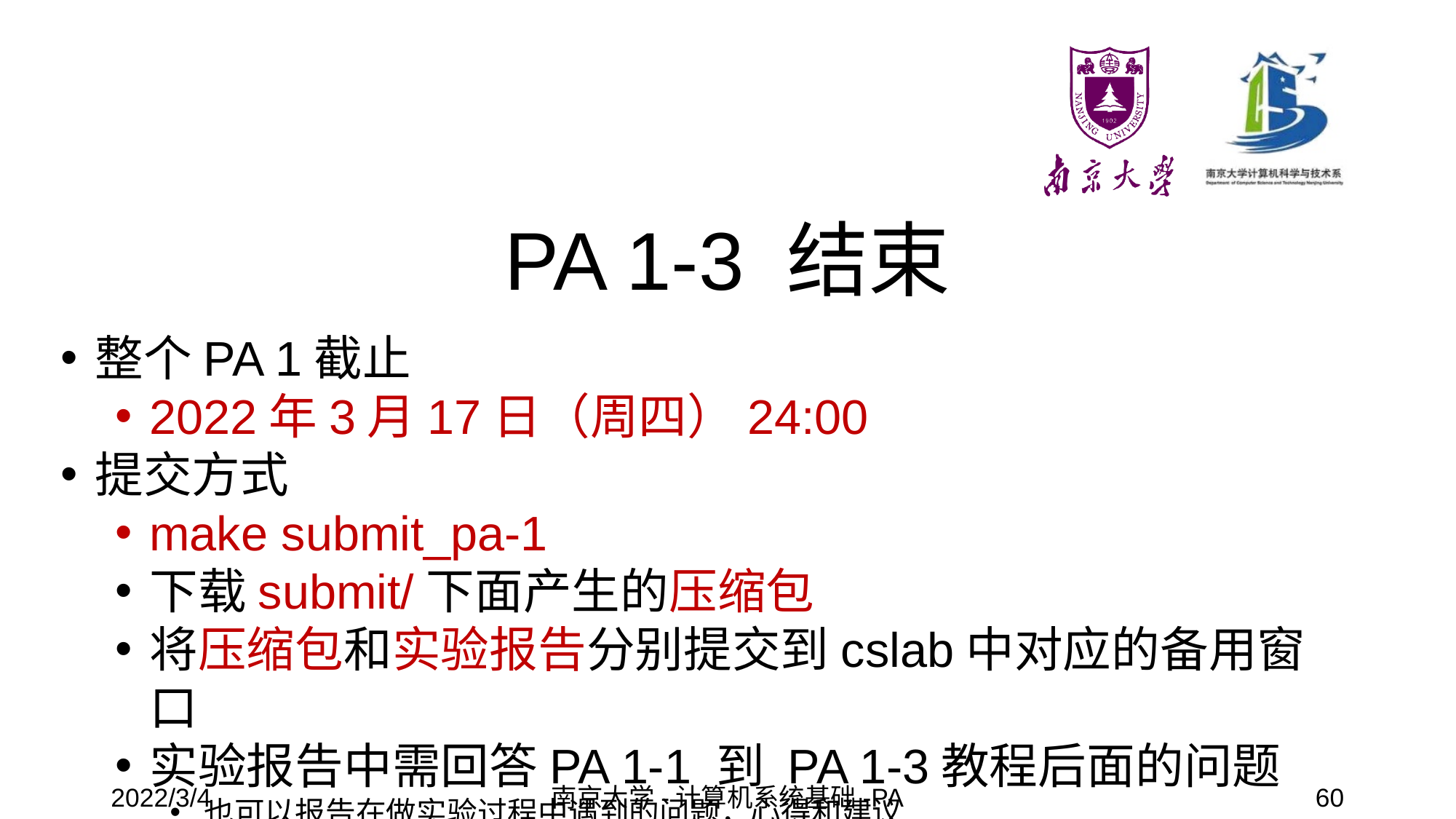

# PA 1-3 结束
整个PA 1截止
2022年3月17日（周四）24:00
提交方式
make submit_pa-1
下载submit/下面产生的压缩包
将压缩包和实验报告分别提交到cslab中对应的备用窗口
实验报告中需回答PA 1-1 到 PA 1-3教程后面的问题
也可以报告在做实验过程中遇到的问题，心得和建议
2022/3/4
南京大学-计算机系统基础-PA
60